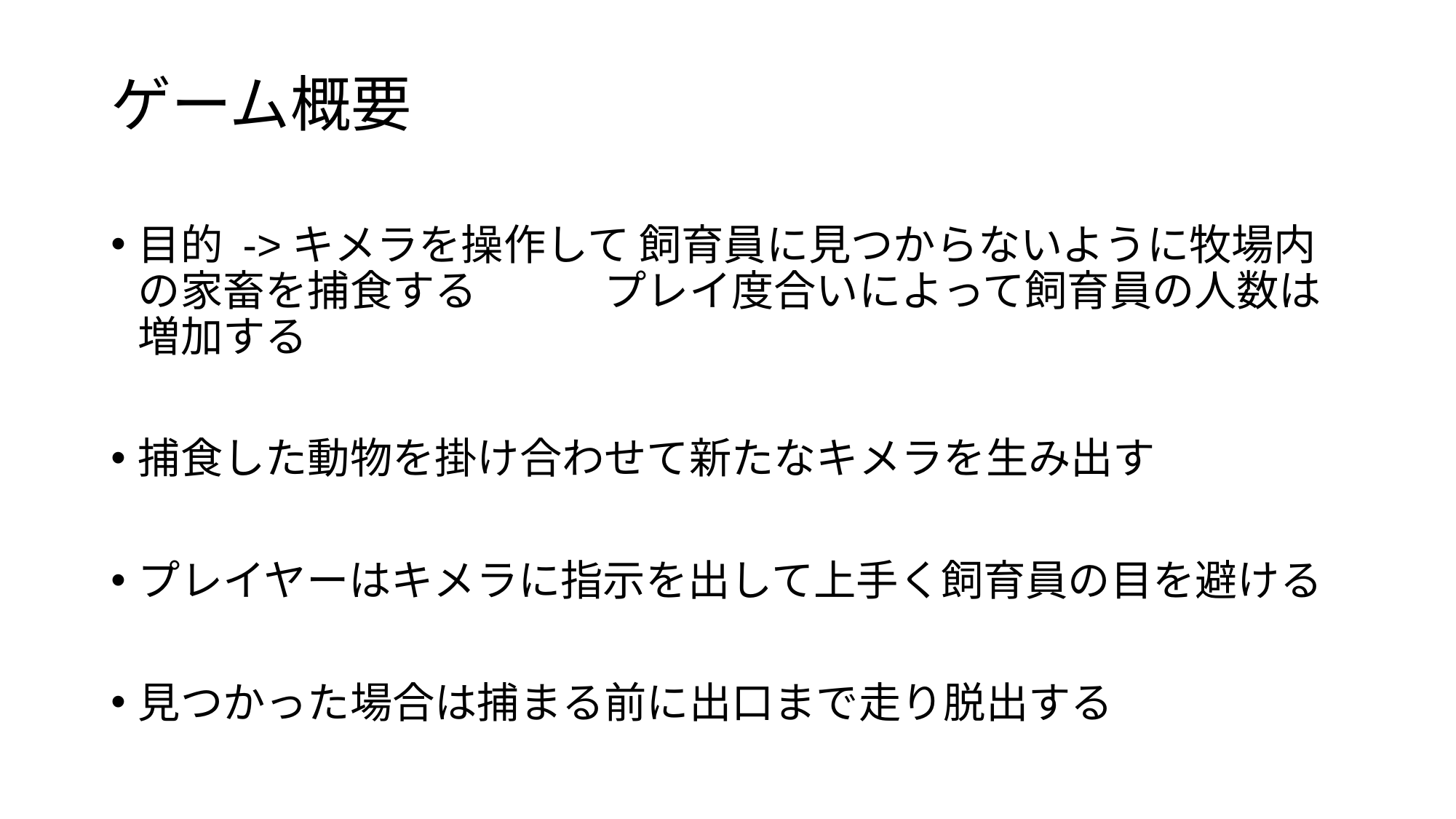

ゲーム概要

目的 ->キメラを操作して 飼育員に見つからないように牧場内の家畜を捕食する　　　プレイ度合いによって飼育員の人数は増加する

捕食した動物を掛け合わせて新たなキメラを生み出す

プレイヤーはキメラに指示を出して上手く飼育員の目を避ける

見つかった場合は捕まる前に出口まで走り脱出する